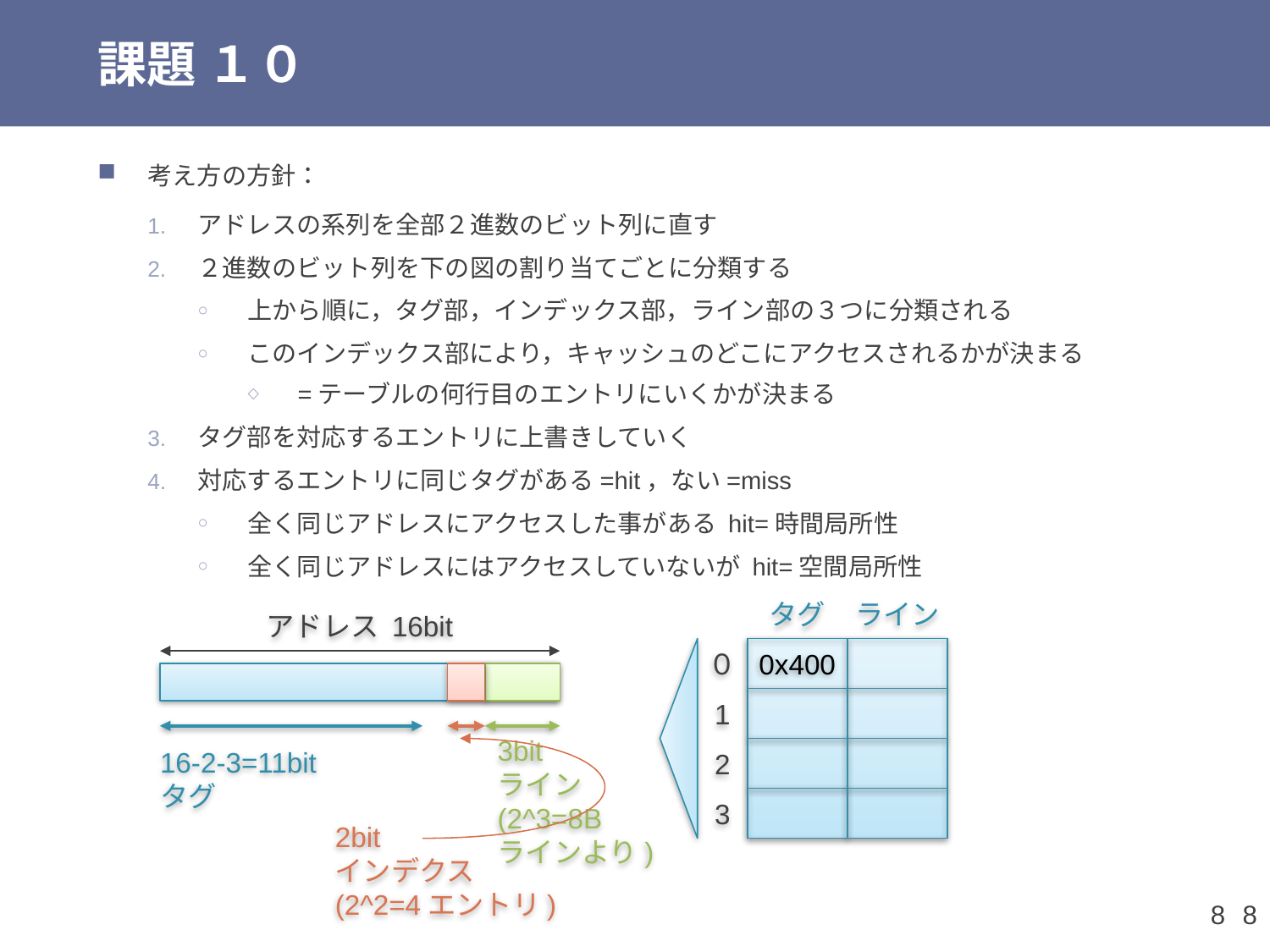

# 課題 １０
考え方の方針：
アドレスの系列を全部２進数のビット列に直す
２進数のビット列を下の図の割り当てごとに分類する
上から順に，タグ部，インデックス部，ライン部の３つに分類される
このインデックス部により，キャッシュのどこにアクセスされるかが決まる
=テーブルの何行目のエントリにいくかが決まる
タグ部を対応するエントリに上書きしていく
対応するエントリに同じタグがある=hit，ない=miss
全く同じアドレスにアクセスした事がある hit=時間局所性
全く同じアドレスにはアクセスしていないが hit=空間局所性
タグ
ライン
アドレス 16bit
０

0x400

1

16-2-3=11bit
タグ
2

3bit
ライン
(2^3=8B
ラインより)
3

2bit
インデクス
(2^2=4エントリ)
8